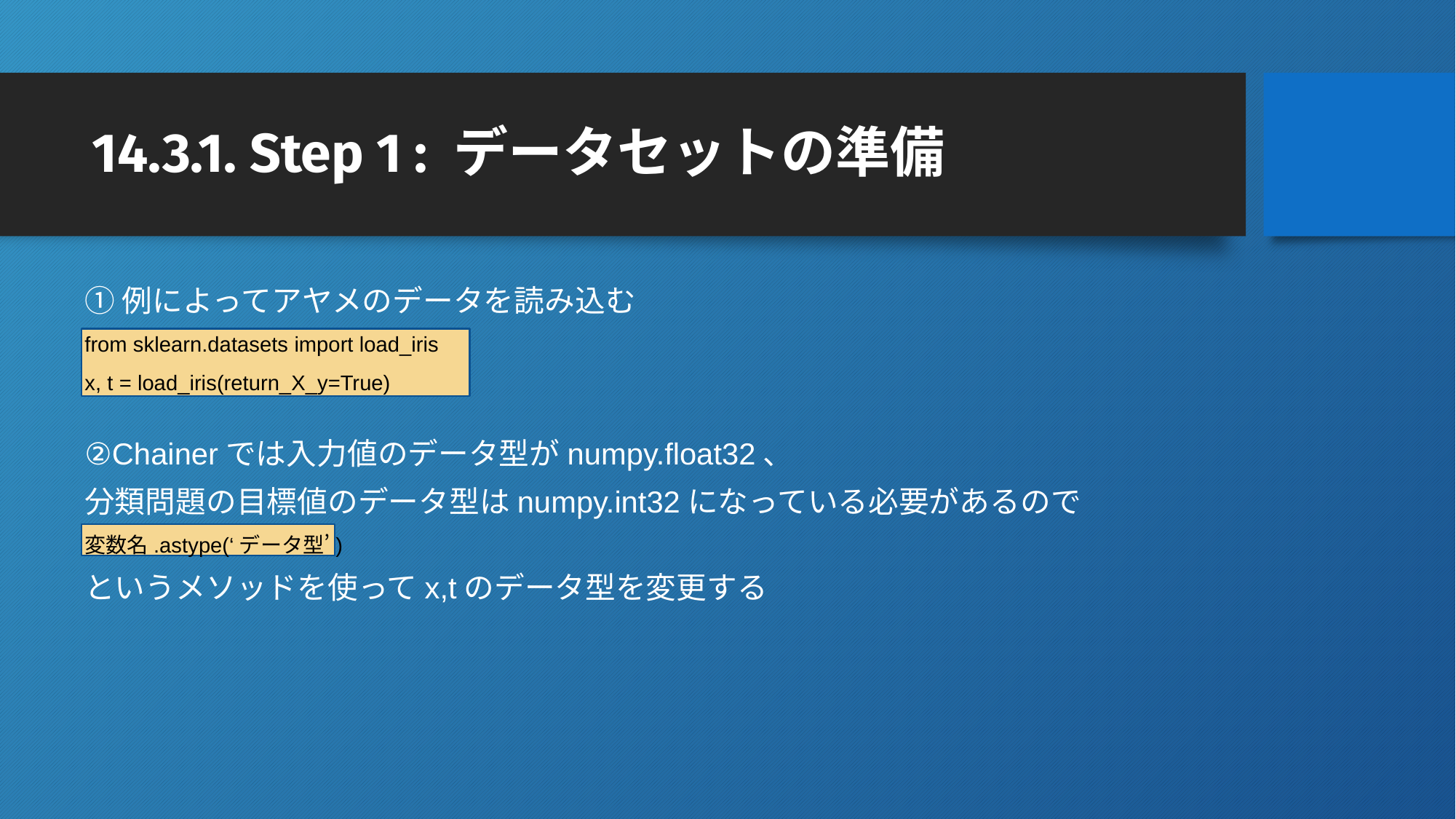

# 14.3.1. Step 1 : データセットの準備
①例によってアヤメのデータを読み込む
from sklearn.datasets import load_iris
x, t = load_iris(return_X_y=True)

②Chainerでは入力値のデータ型がnumpy.float32、
分類問題の目標値のデータ型はnumpy.int32になっている必要があるので
変数名.astype(‘データ型’)
というメソッドを使ってx,tのデータ型を変更する